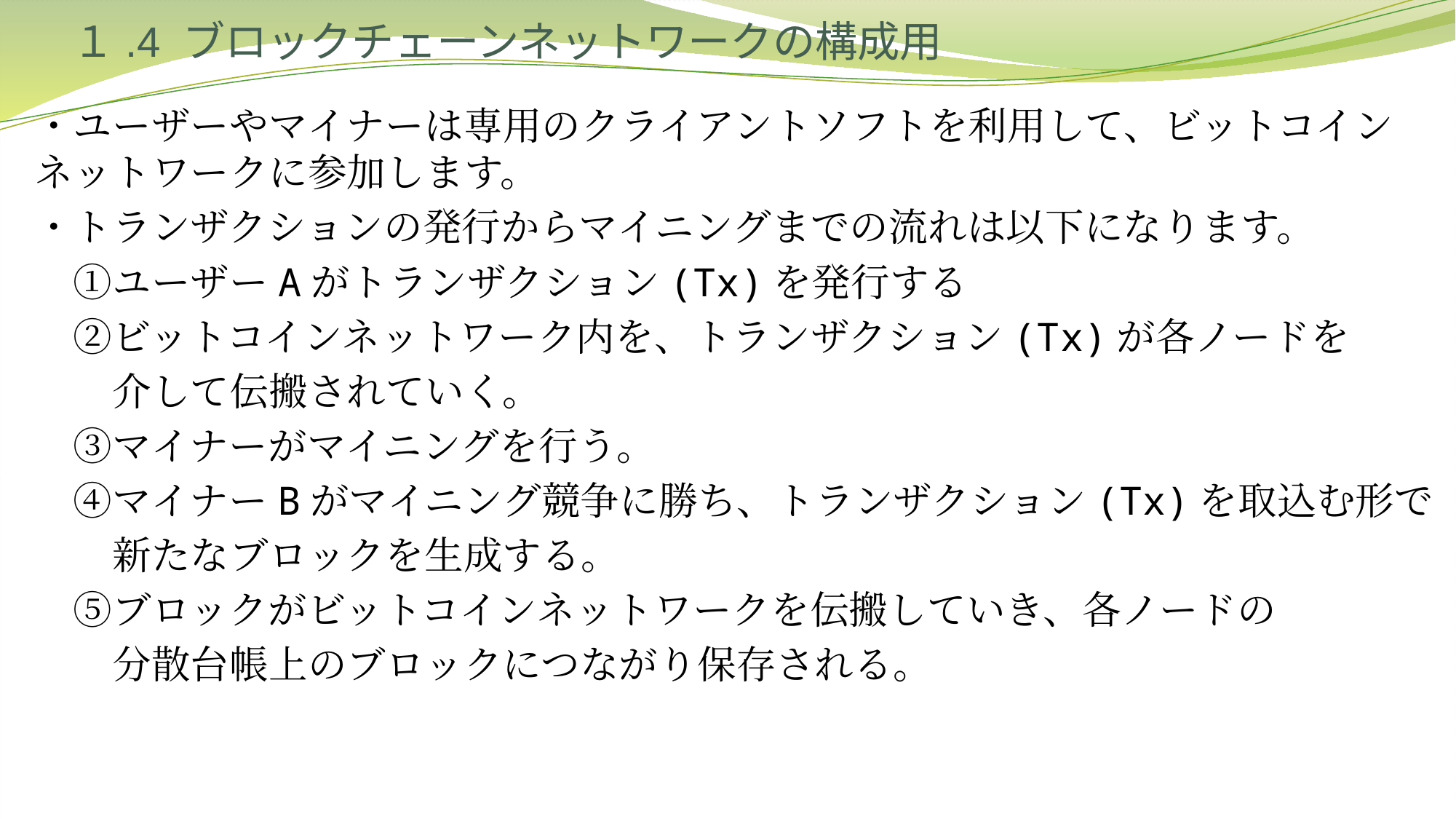

# １.4 ブロックチェーンネットワークの構成用
・ユーザーやマイナーは専用のクライアントソフトを利用して、ビットコインネットワークに参加します。
・トランザクションの発行からマイニングまでの流れは以下になります。
　①ユーザーAがトランザクション(Tx)を発行する
　②ビットコインネットワーク内を、トランザクション(Tx)が各ノードを
　　介して伝搬されていく。
　③マイナーがマイニングを行う。
　④マイナーBがマイニング競争に勝ち、トランザクション(Tx)を取込む形で
　　新たなブロックを生成する。
　⑤ブロックがビットコインネットワークを伝搬していき、各ノードの
　　分散台帳上のブロックにつながり保存される。